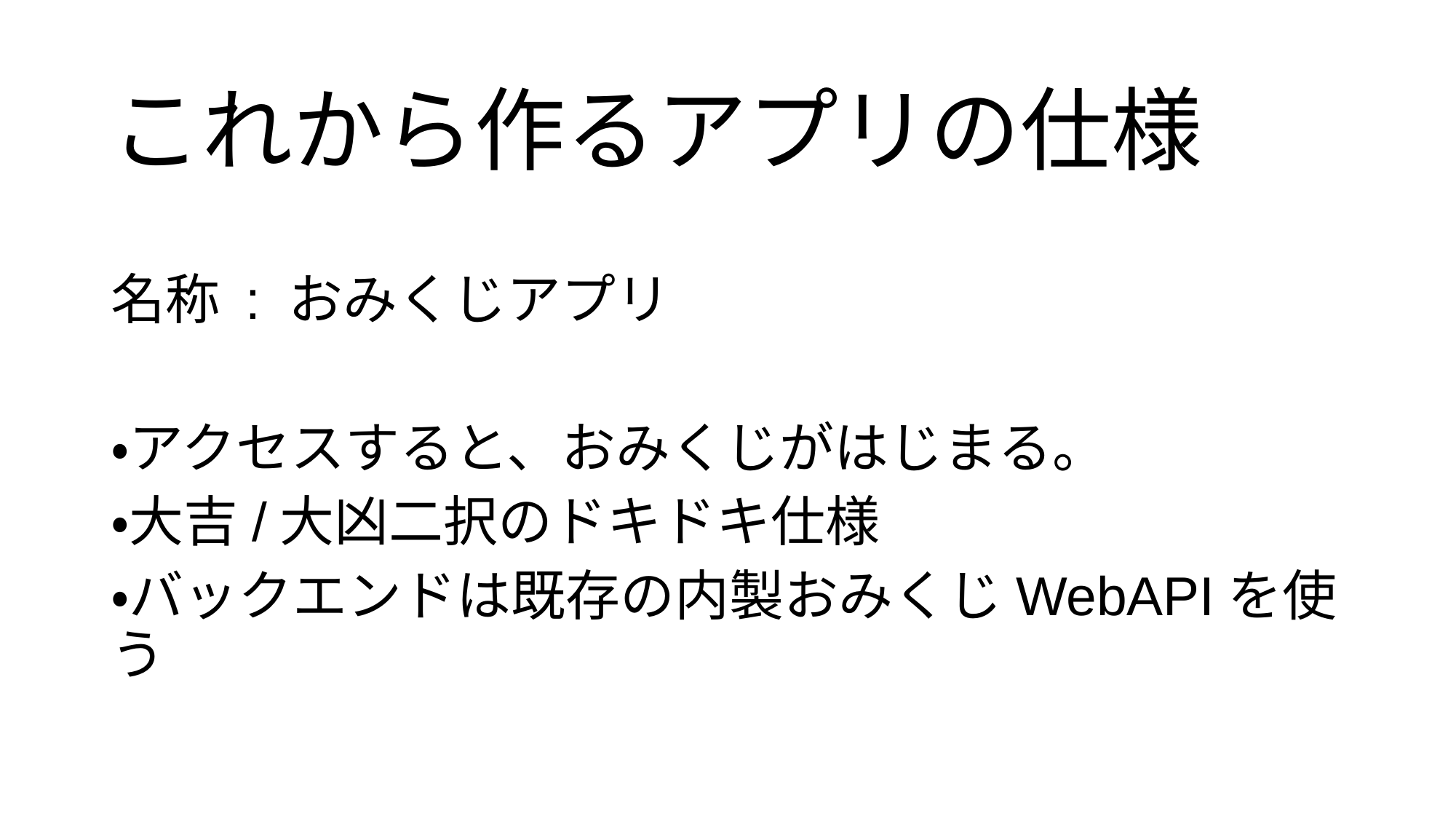

これから作るアプリの仕様

名称 : おみくじアプリ

・アクセスすると、おみくじがはじまる。
・大吉/大凶二択のドキドキ仕様
・バックエンドは既存の内製おみくじWebAPIを使う